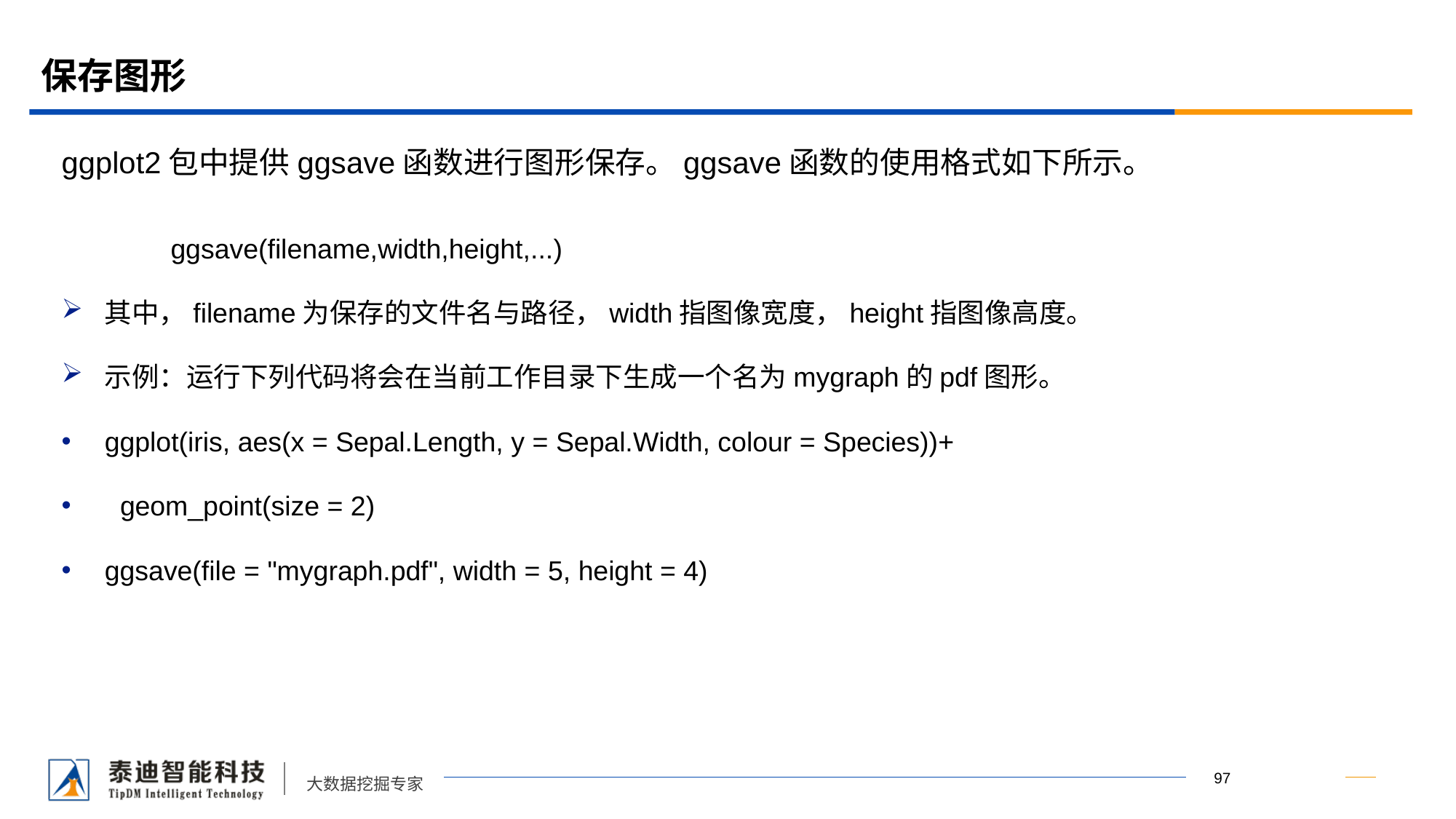

# 保存图形

ggplot2包中提供ggsave函数进行图形保存。ggsave函数的使用格式如下所示。

	ggsave(filename,width,height,...)
其中，filename为保存的文件名与路径，width指图像宽度，height指图像高度。
示例：运行下列代码将会在当前工作目录下生成一个名为mygraph的pdf图形。
ggplot(iris, aes(x = Sepal.Length, y = Sepal.Width, colour = Species))+
  geom_point(size = 2)
ggsave(file = "mygraph.pdf", width = 5, height = 4)